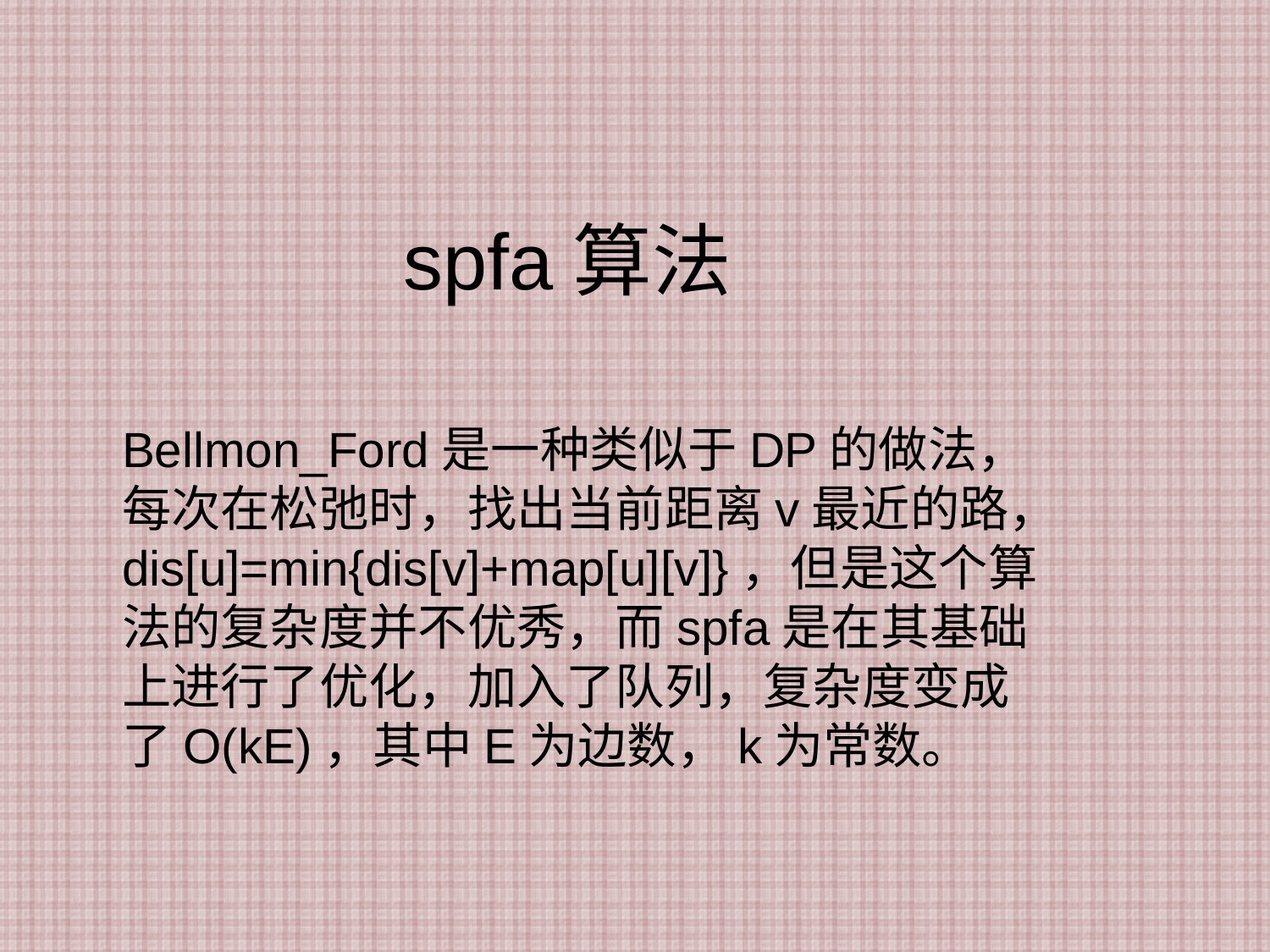

# spfa算法
Bellmon_Ford是一种类似于DP的做法，每次在松弛时，找出当前距离v最近的路，dis[u]=min{dis[v]+map[u][v]}，但是这个算法的复杂度并不优秀，而spfa是在其基础上进行了优化，加入了队列，复杂度变成了O(kE)，其中E为边数，k为常数。